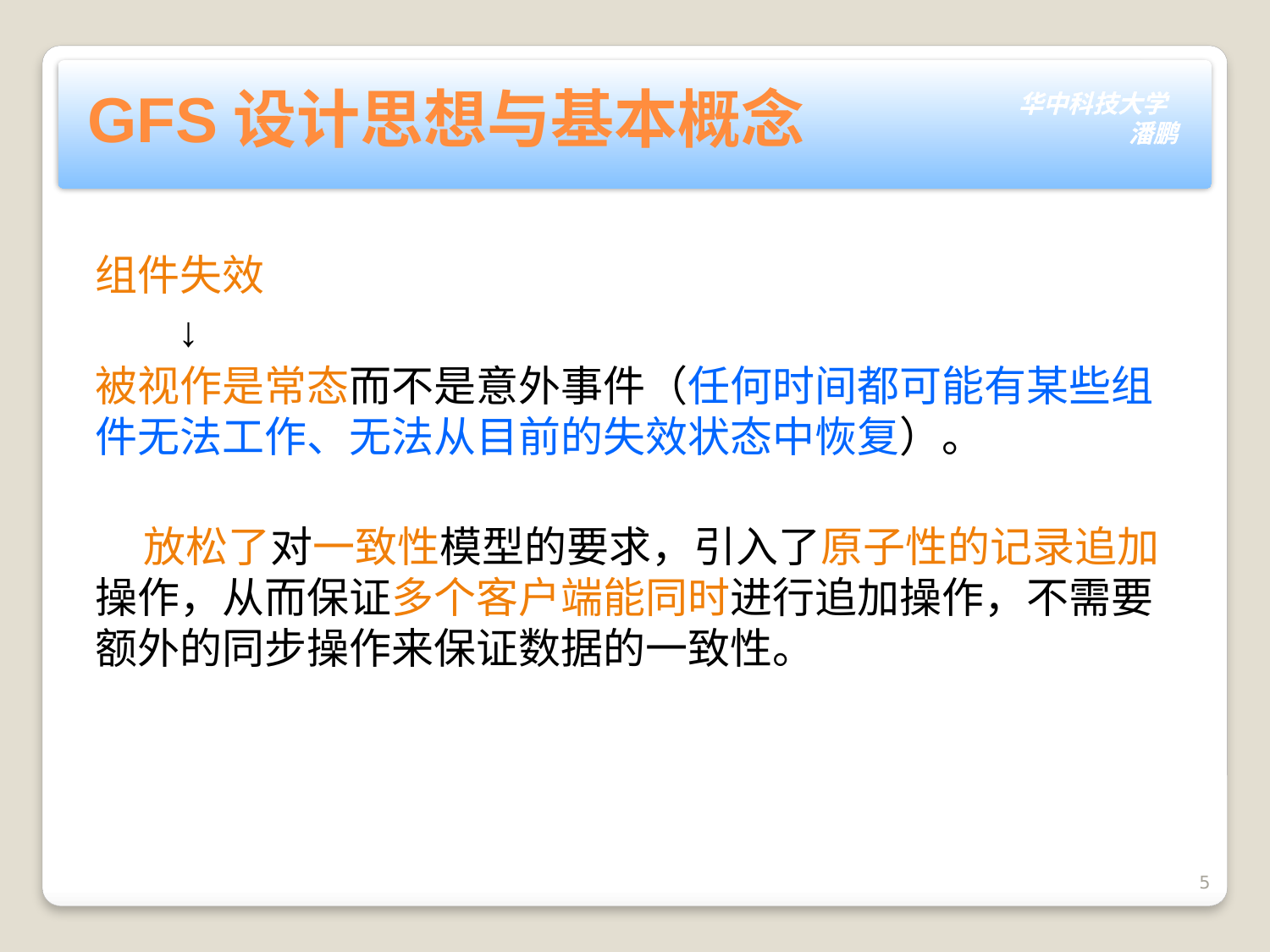

# GFS设计思想与基本概念
组件失效
       ↓
被视作是常态而不是意外事件（任何时间都可能有某些组件无法工作、无法从目前的失效状态中恢复）。

    放松了对一致性模型的要求，引入了原子性的记录追加操作，从而保证多个客户端能同时进行追加操作，不需要额外的同步操作来保证数据的一致性。
5